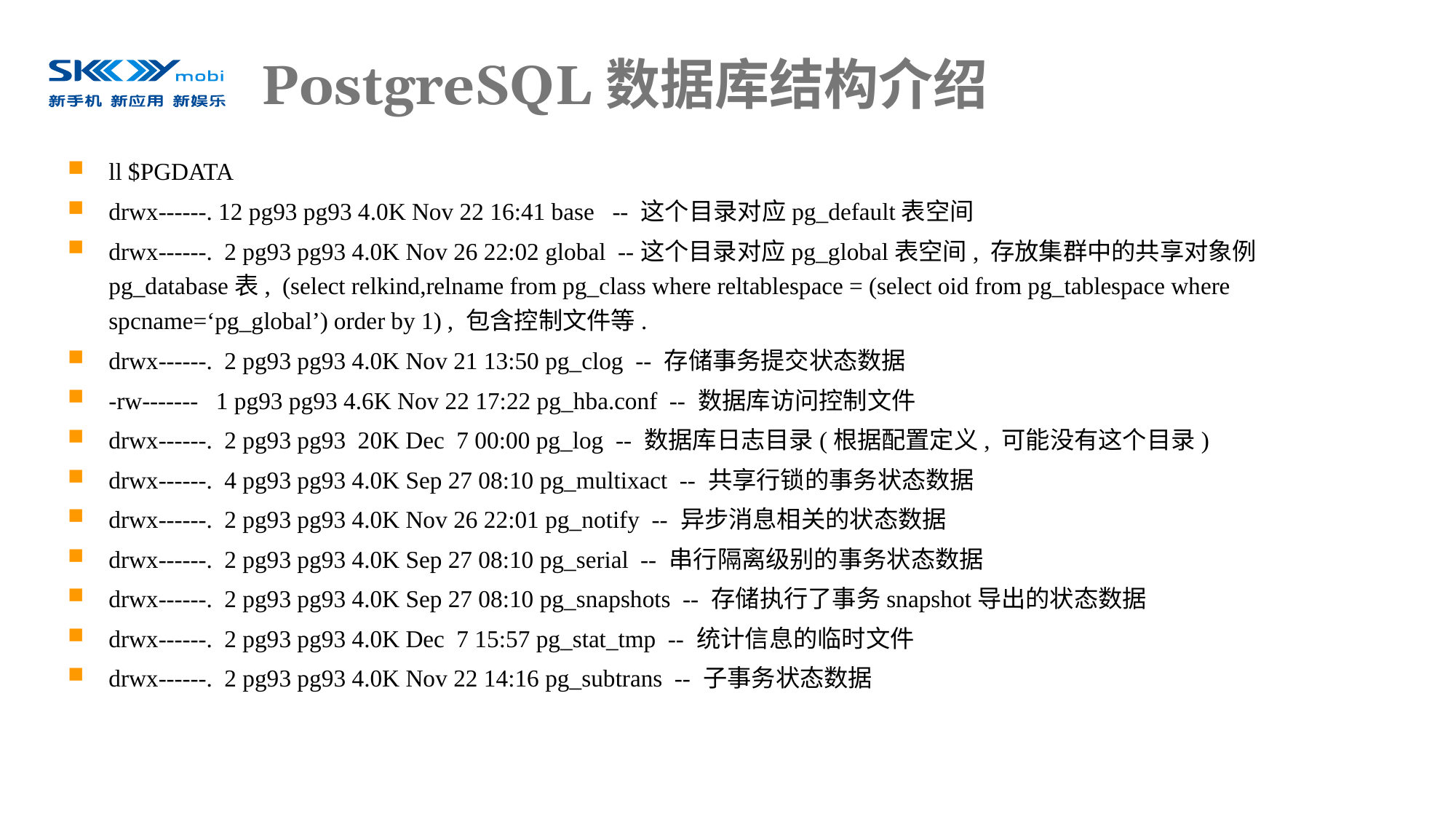

# PostgreSQL数据库结构介绍
ll $PGDATA
drwx------. 12 pg93 pg93 4.0K Nov 22 16:41 base   -- 这个目录对应pg_default表空间
drwx------.  2 pg93 pg93 4.0K Nov 26 22:02 global  --这个目录对应pg_global表空间, 存放集群中的共享对象例pg_database表,  (select relkind,relname from pg_class where reltablespace = (select oid from pg_tablespace where spcname=‘pg_global’) order by 1) , 包含控制文件等.
drwx------.  2 pg93 pg93 4.0K Nov 21 13:50 pg_clog  -- 存储事务提交状态数据
-rw-------   1 pg93 pg93 4.6K Nov 22 17:22 pg_hba.conf  -- 数据库访问控制文件
drwx------.  2 pg93 pg93  20K Dec  7 00:00 pg_log  -- 数据库日志目录(根据配置定义, 可能没有这个目录)
drwx------.  4 pg93 pg93 4.0K Sep 27 08:10 pg_multixact  -- 共享行锁的事务状态数据
drwx------.  2 pg93 pg93 4.0K Nov 26 22:01 pg_notify  -- 异步消息相关的状态数据
drwx------.  2 pg93 pg93 4.0K Sep 27 08:10 pg_serial  -- 串行隔离级别的事务状态数据
drwx------.  2 pg93 pg93 4.0K Sep 27 08:10 pg_snapshots  -- 存储执行了事务snapshot导出的状态数据
drwx------.  2 pg93 pg93 4.0K Dec  7 15:57 pg_stat_tmp  -- 统计信息的临时文件
drwx------.  2 pg93 pg93 4.0K Nov 22 14:16 pg_subtrans  -- 子事务状态数据